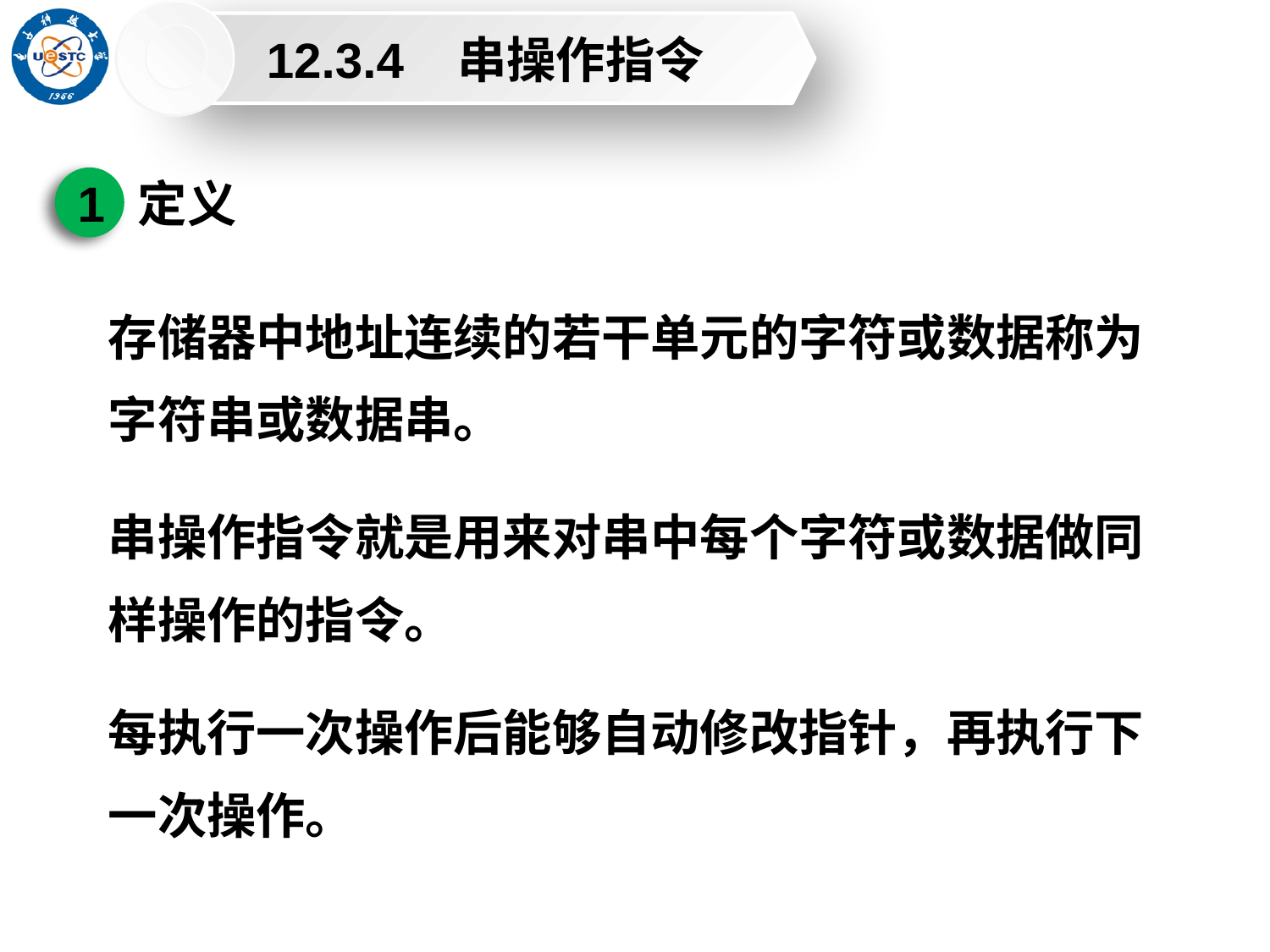

12.3.4   串操作指令

定义
1
存储器中地址连续的若干单元的字符或数据称为字符串或数据串。
串操作指令就是用来对串中每个字符或数据做同样操作的指令。
每执行一次操作后能够自动修改指针，再执行下一次操作。